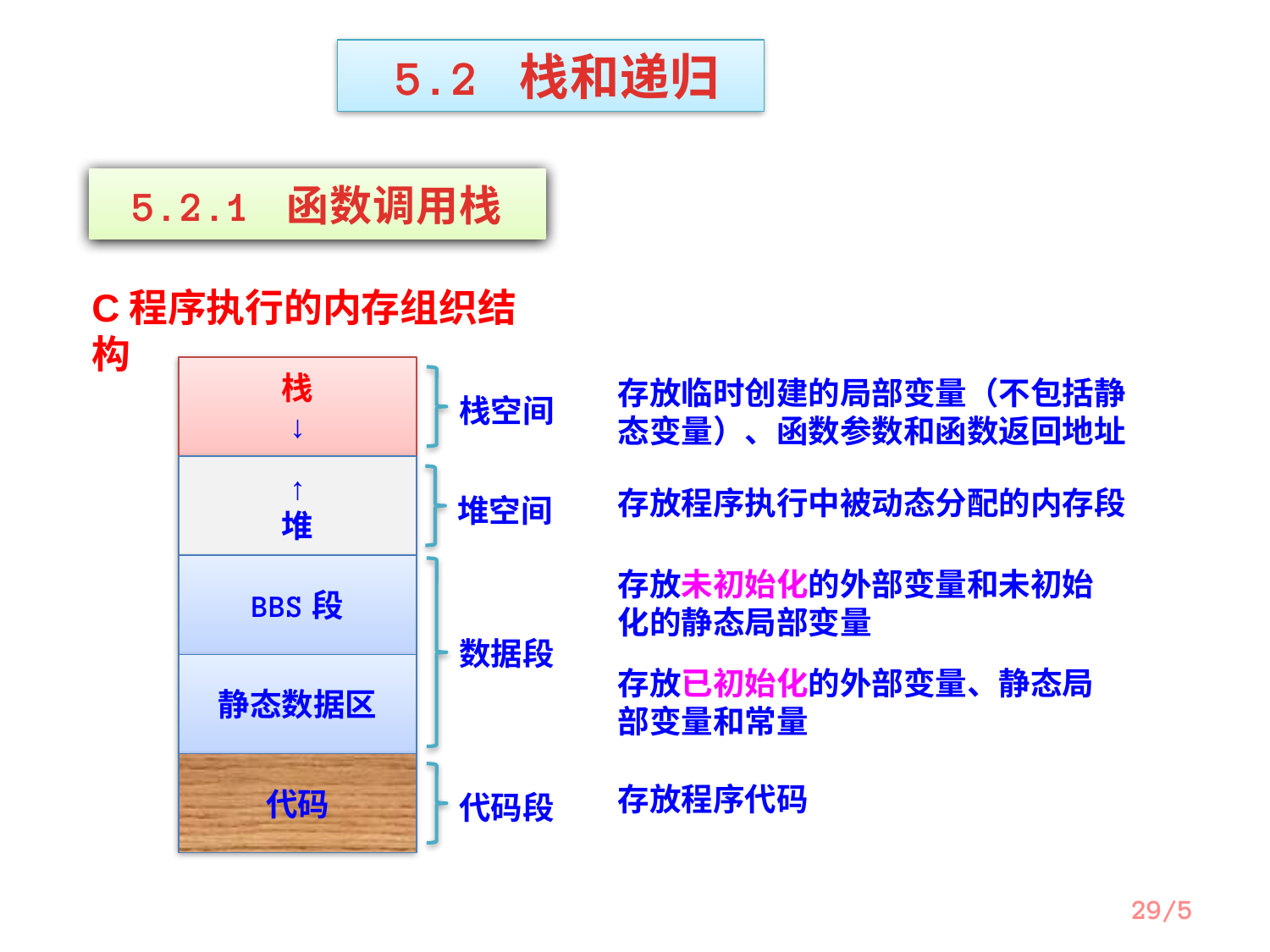

5.2 栈和递归
5.2.1 函数调用栈
C程序执行的内存组织结构
栈
↓
↑
堆
BBS段
静态数据区
代码

栈空间
存放临时创建的局部变量（不包括静态变量）、函数参数和函数返回地址

堆空间
存放程序执行中被动态分配的内存段

数据段
存放未初始化的外部变量和未初始化的静态局部变量
存放已初始化的外部变量、静态局部变量和常量

代码段
存放程序代码
29/5